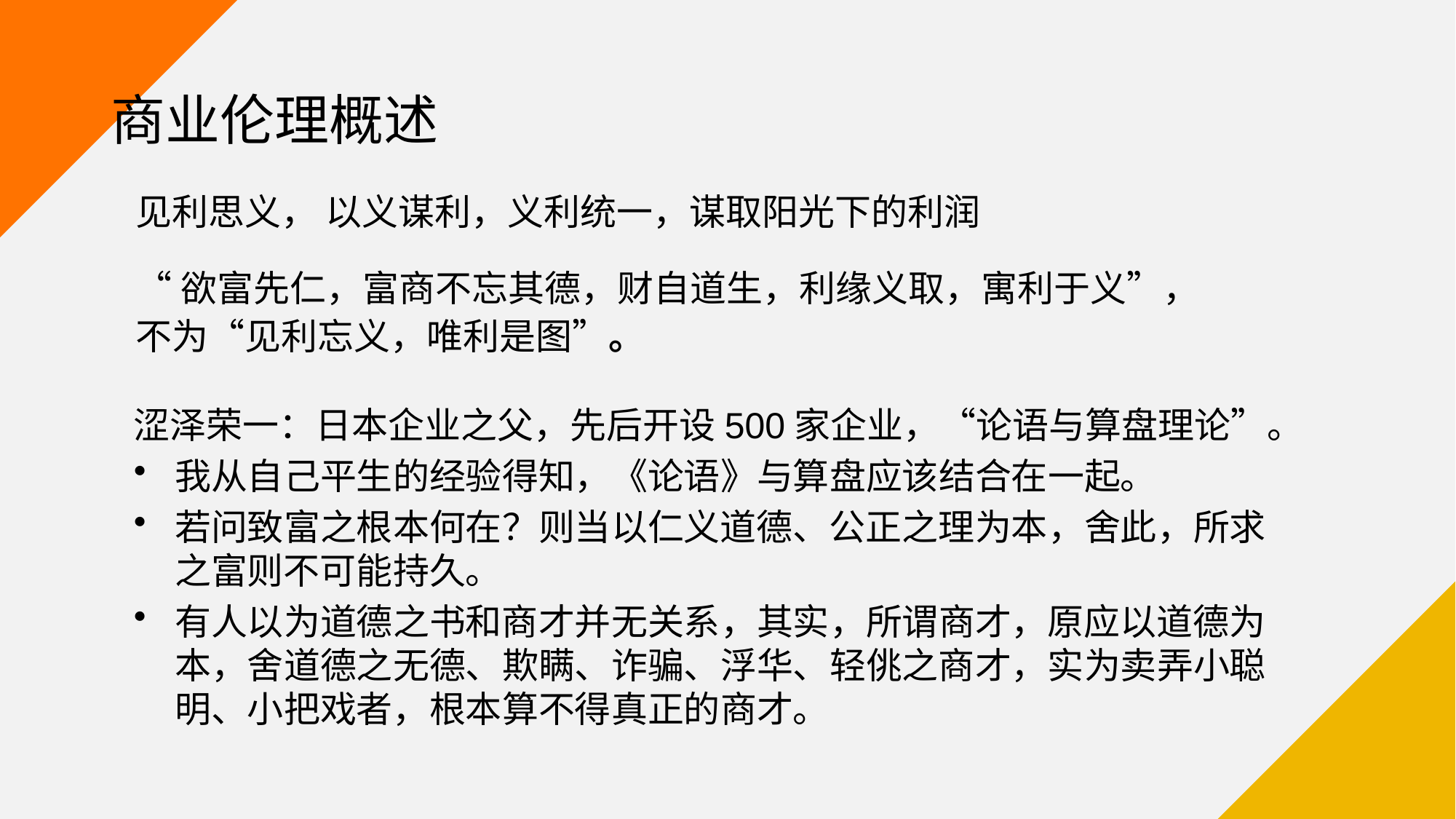

# 商业伦理概述
见利思义， 以义谋利，义利统一，谋取阳光下的利润
“欲富先仁，富商不忘其德，财自道生，利缘义取，寓利于义”，不为“见利忘义，唯利是图”。

涩泽荣一：日本企业之父，先后开设500家企业，“论语与算盘理论”。
我从自己平生的经验得知，《论语》与算盘应该结合在一起。
若问致富之根本何在？则当以仁义道德、公正之理为本，舍此，所求之富则不可能持久。
有人以为道德之书和商才并无关系，其实，所谓商才，原应以道德为本，舍道德之无德、欺瞒、诈骗、浮华、轻佻之商才，实为卖弄小聪明、小把戏者，根本算不得真正的商才。